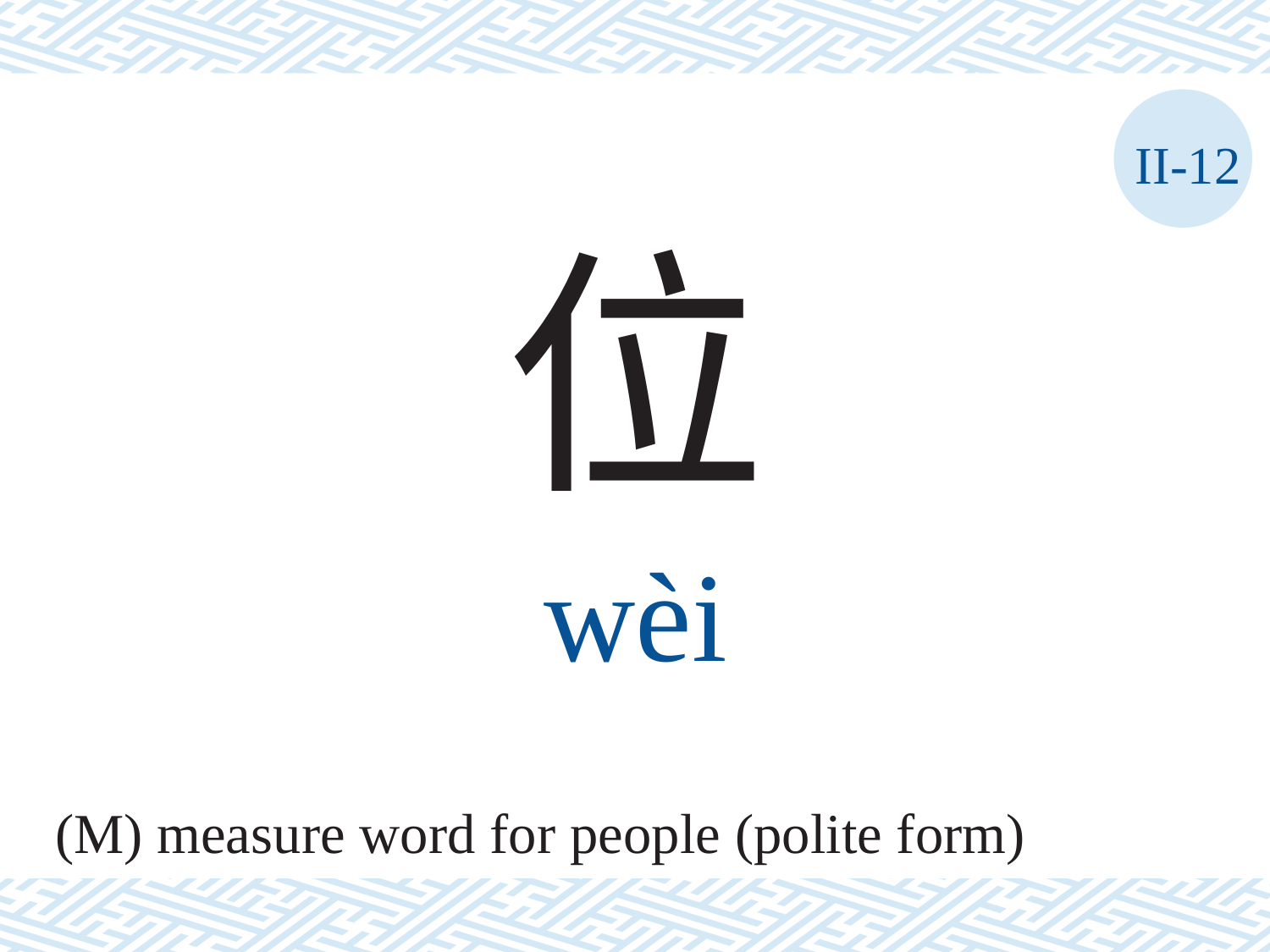

II-12
位
wèi
(M) measure word for people (polite form)